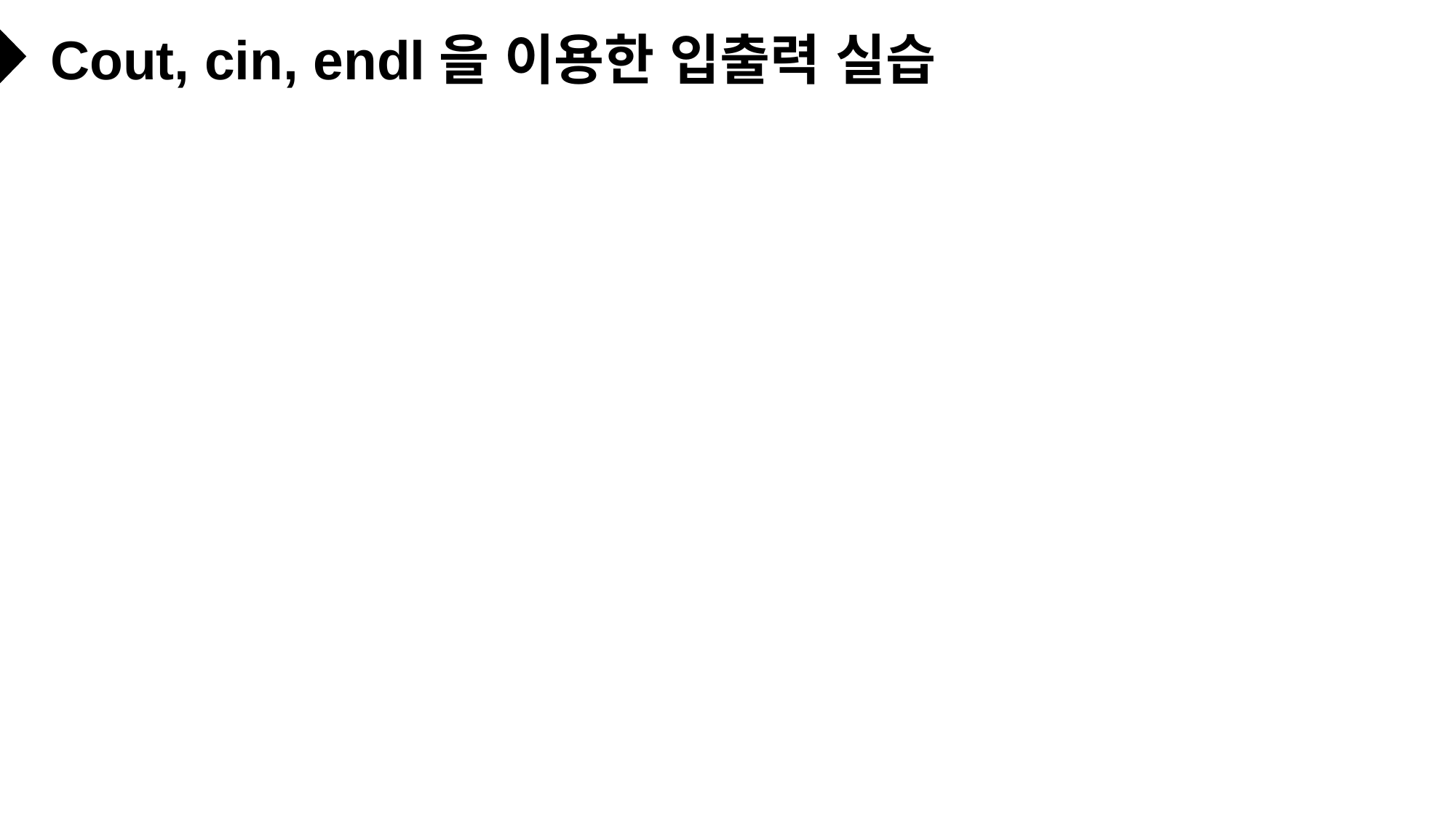

# Cout, cin, endl을 이용한 입출력 실습